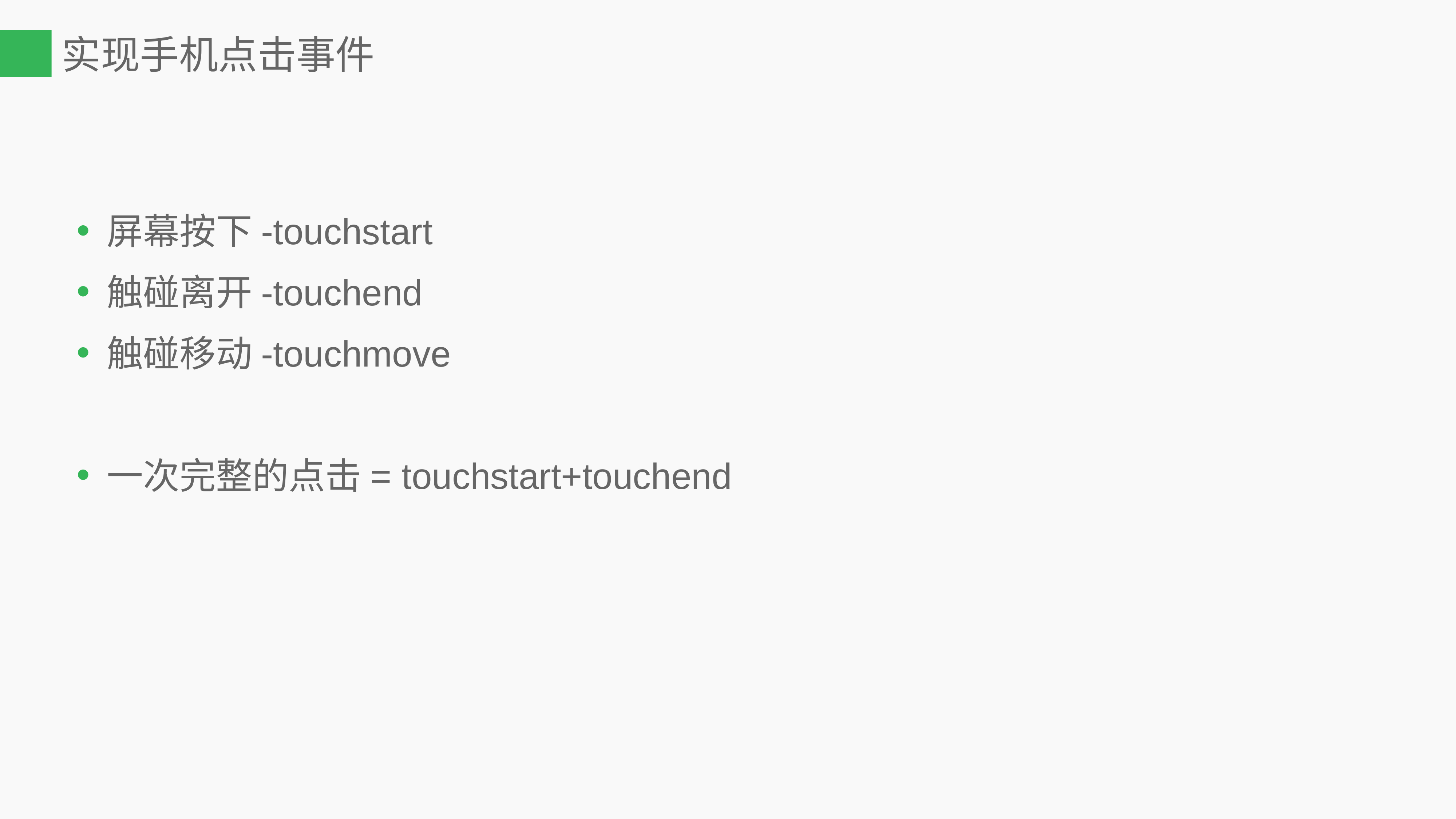

# 实现手机点击事件
屏幕按下-touchstart
触碰离开-touchend
触碰移动-touchmove

一次完整的点击= touchstart+touchend